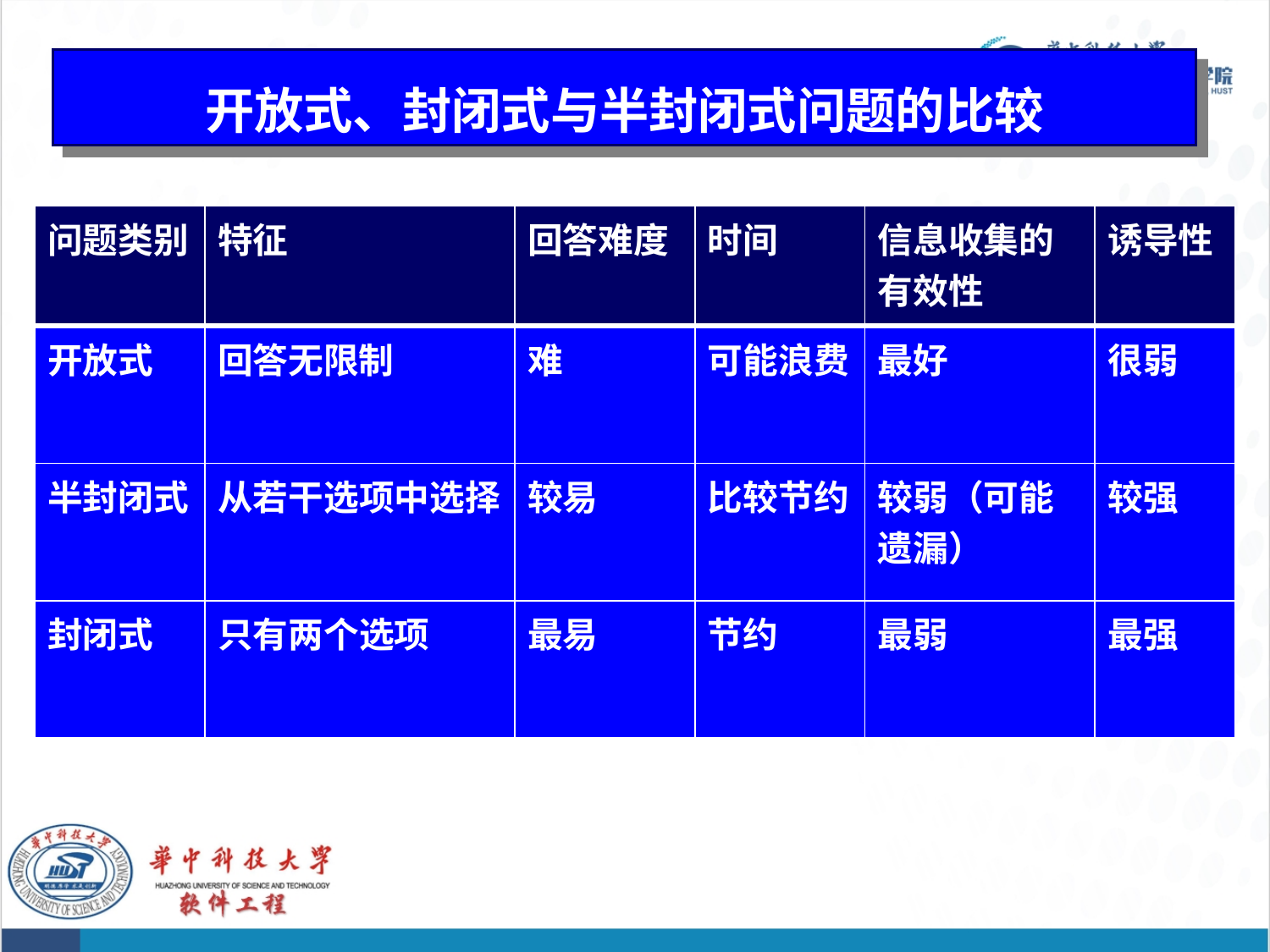

# 开放式、封闭式与半封闭式问题的比较
| 问题类别 | 特征 | 回答难度 | 时间 | 信息收集的有效性 | 诱导性 |
| --- | --- | --- | --- | --- | --- |
| 开放式 | 回答无限制 | 难 | 可能浪费 | 最好 | 很弱 |
| 半封闭式 | 从若干选项中选择 | 较易 | 比较节约 | 较弱（可能遗漏） | 较强 |
| 封闭式 | 只有两个选项 | 最易 | 节约 | 最弱 | 最强 |